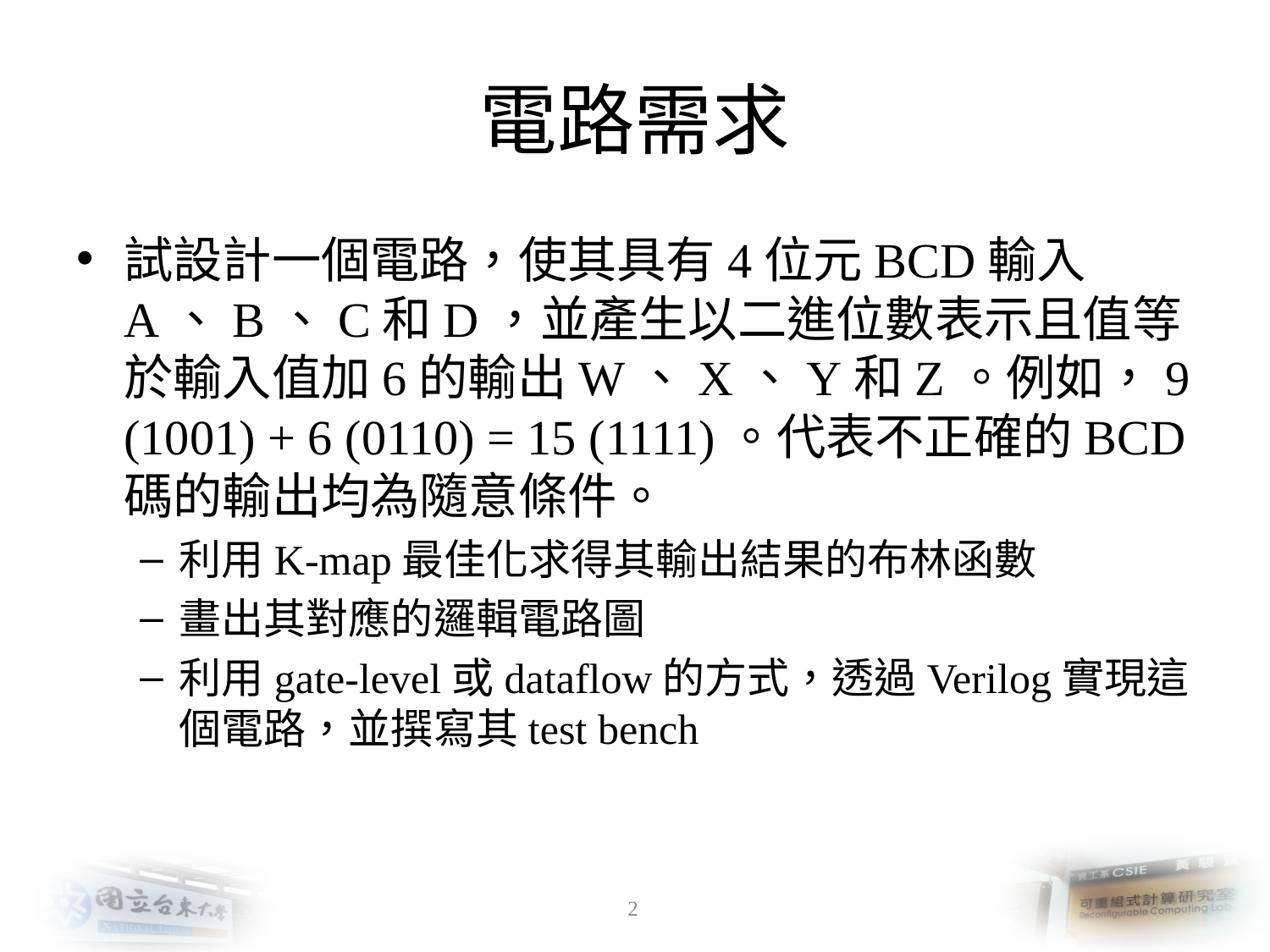

# 電路需求
試設計一個電路，使其具有4位元BCD輸入A、B、C和D，並產生以二進位數表示且值等於輸入值加6的輸出W、X、Y和Z。例如，9 (1001) + 6 (0110) = 15 (1111)。代表不正確的BCD碼的輸出均為隨意條件。
利用K-map最佳化求得其輸出結果的布林函數
畫出其對應的邏輯電路圖
利用gate-level或dataflow的方式，透過Verilog實現這個電路，並撰寫其test bench

2